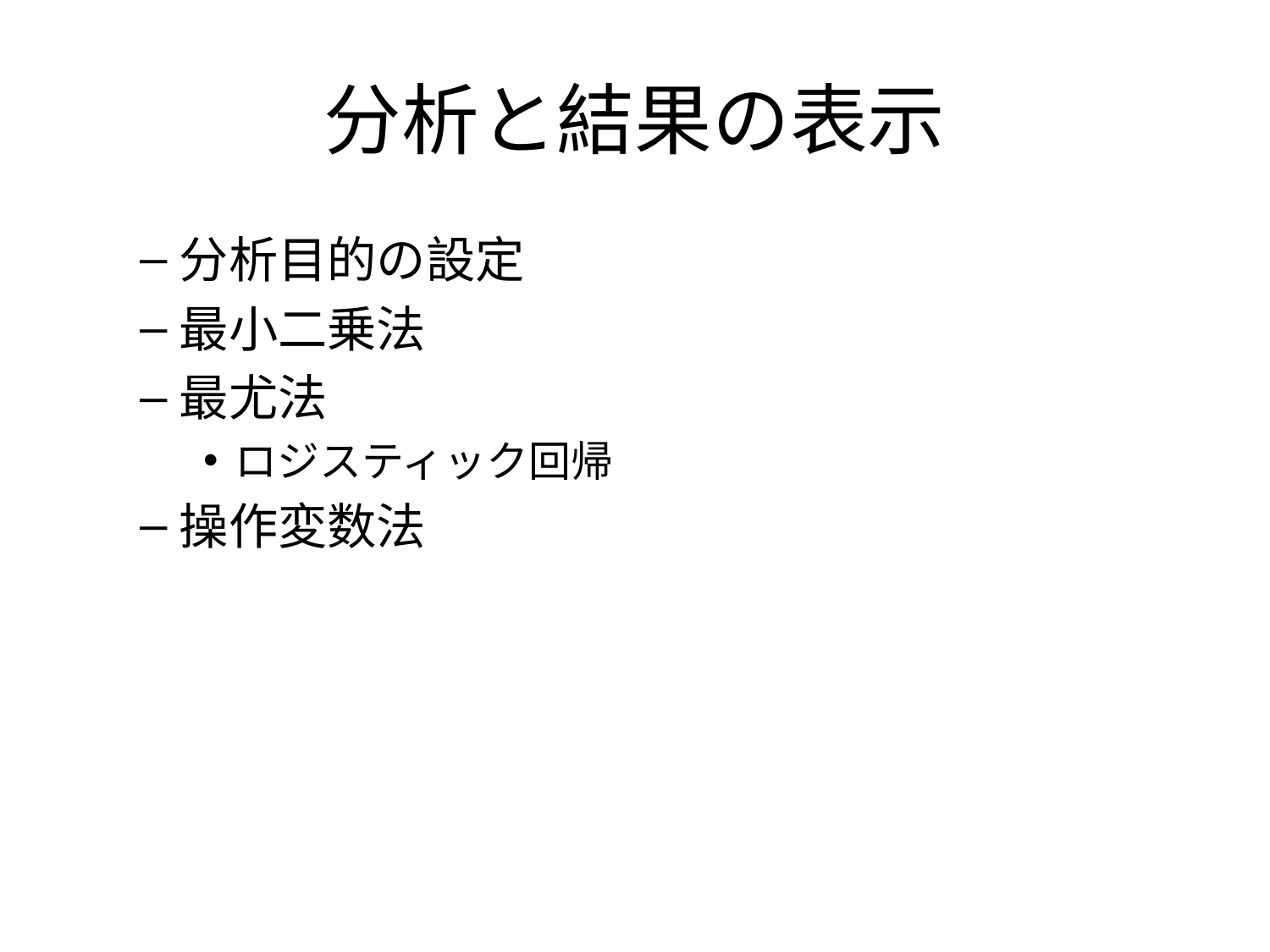

# 分析と結果の表示
分析目的の設定
最小二乗法
最尤法
ロジスティック回帰
操作変数法